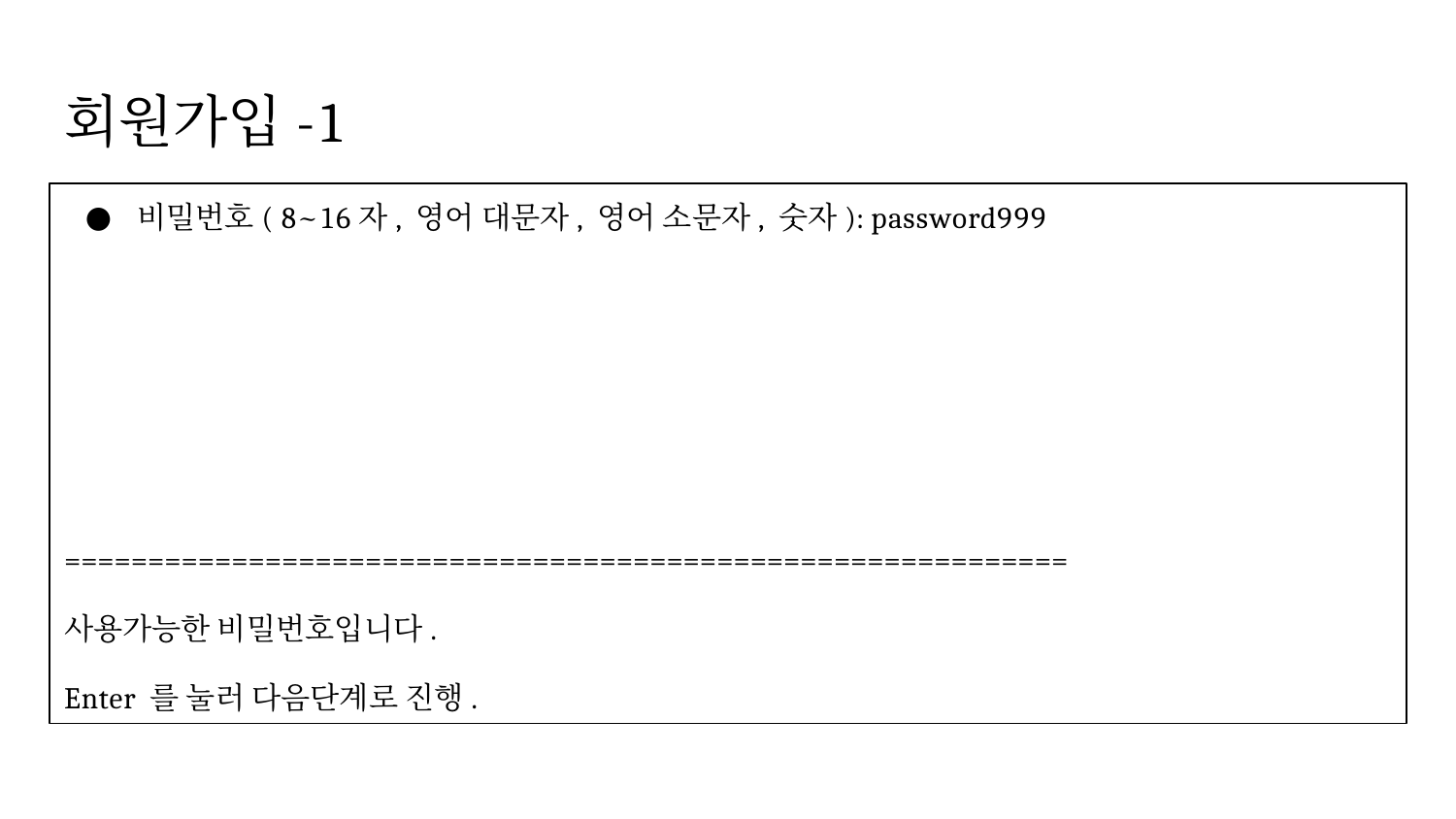

# 회원가입-1

비밀번호( 8~16자, 영어 대문자, 영어 소문자, 숫자): password999

============================================================
사용가능한 비밀번호입니다.
Enter 를 눌러 다음단계로 진행.